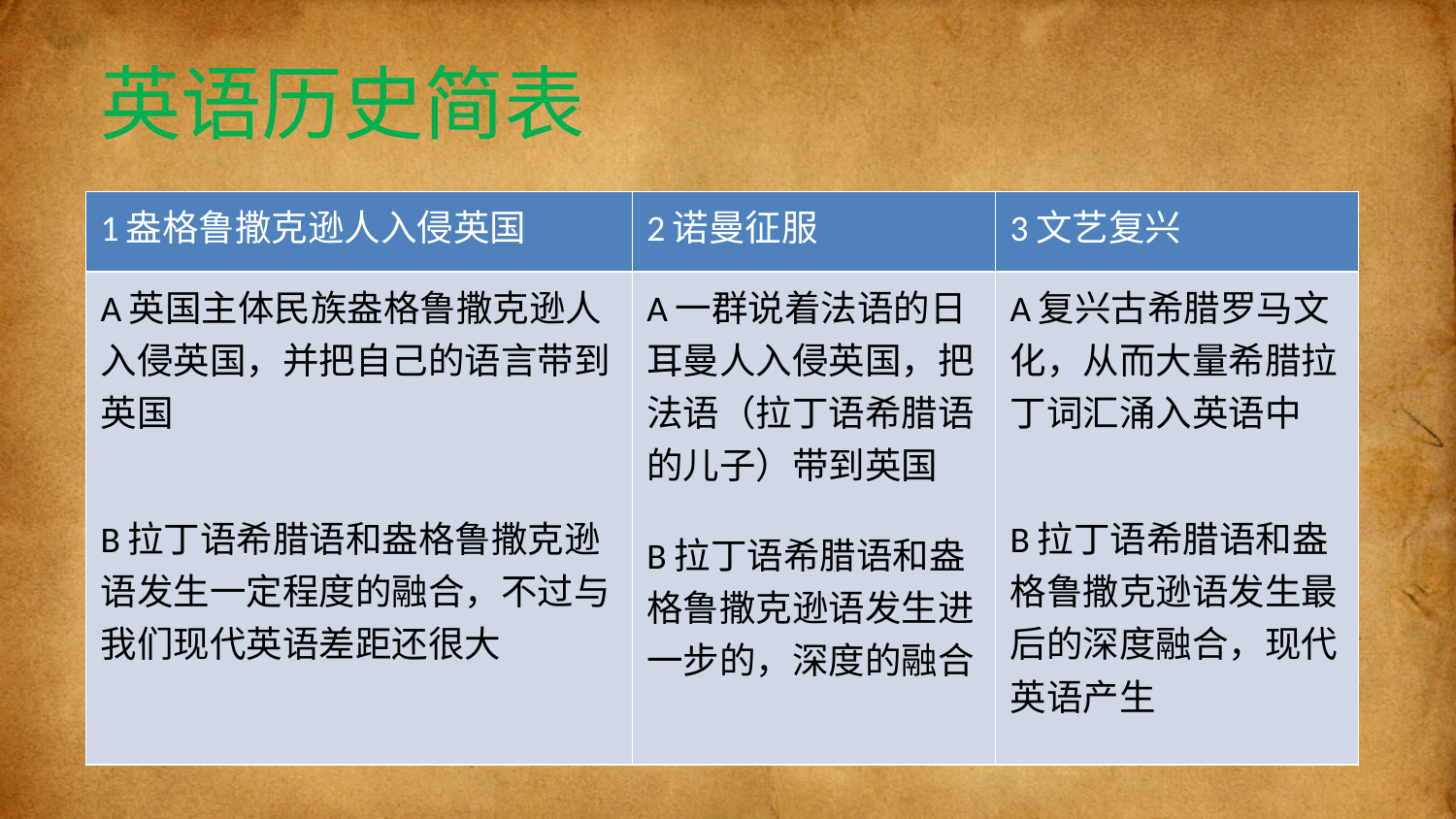

# 英语历史简表
| 1盎格鲁撒克逊人入侵英国 | 2诺曼征服 | 3文艺复兴 |
| --- | --- | --- |
| A英国主体民族盎格鲁撒克逊人入侵英国，并把自己的语言带到英国 B拉丁语希腊语和盎格鲁撒克逊语发生一定程度的融合，不过与我们现代英语差距还很大 | A一群说着法语的日耳曼人入侵英国，把法语（拉丁语希腊语的儿子）带到英国 B拉丁语希腊语和盎格鲁撒克逊语发生进一步的，深度的融合 | A复兴古希腊罗马文化，从而大量希腊拉丁词汇涌入英语中 B拉丁语希腊语和盎格鲁撒克逊语发生最后的深度融合，现代英语产生 |